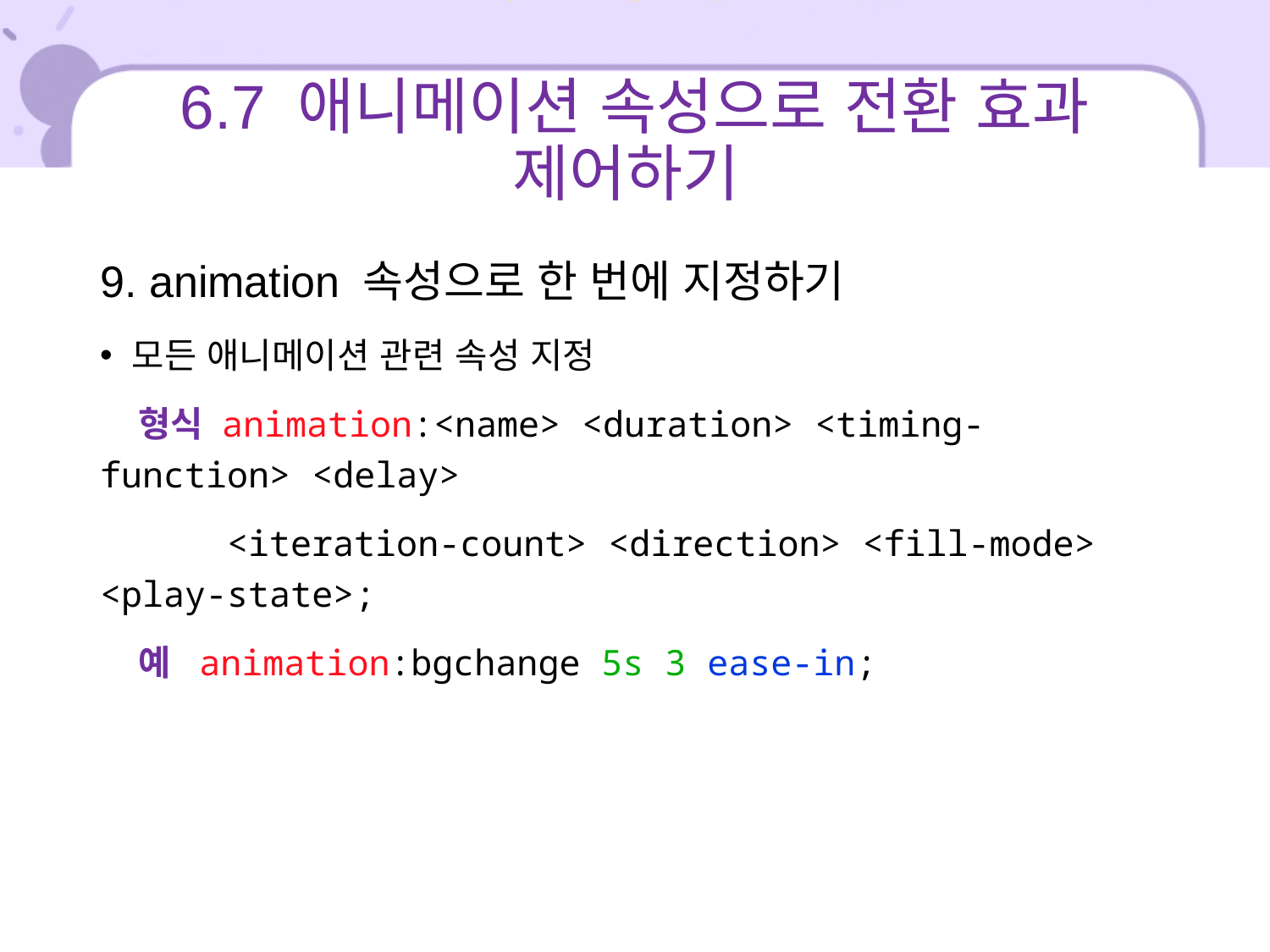

# 6.7 애니메이션 속성으로 전환 효과 제어하기
9. animation 속성으로 한 번에 지정하기
모든 애니메이션 관련 속성 지정
   형식 animation:<name> <duration> <timing-function> <delay>
      <iteration-count> <direction> <fill-mode> <play-state>;
   예  animation:bgchange 5s 3 ease-in;